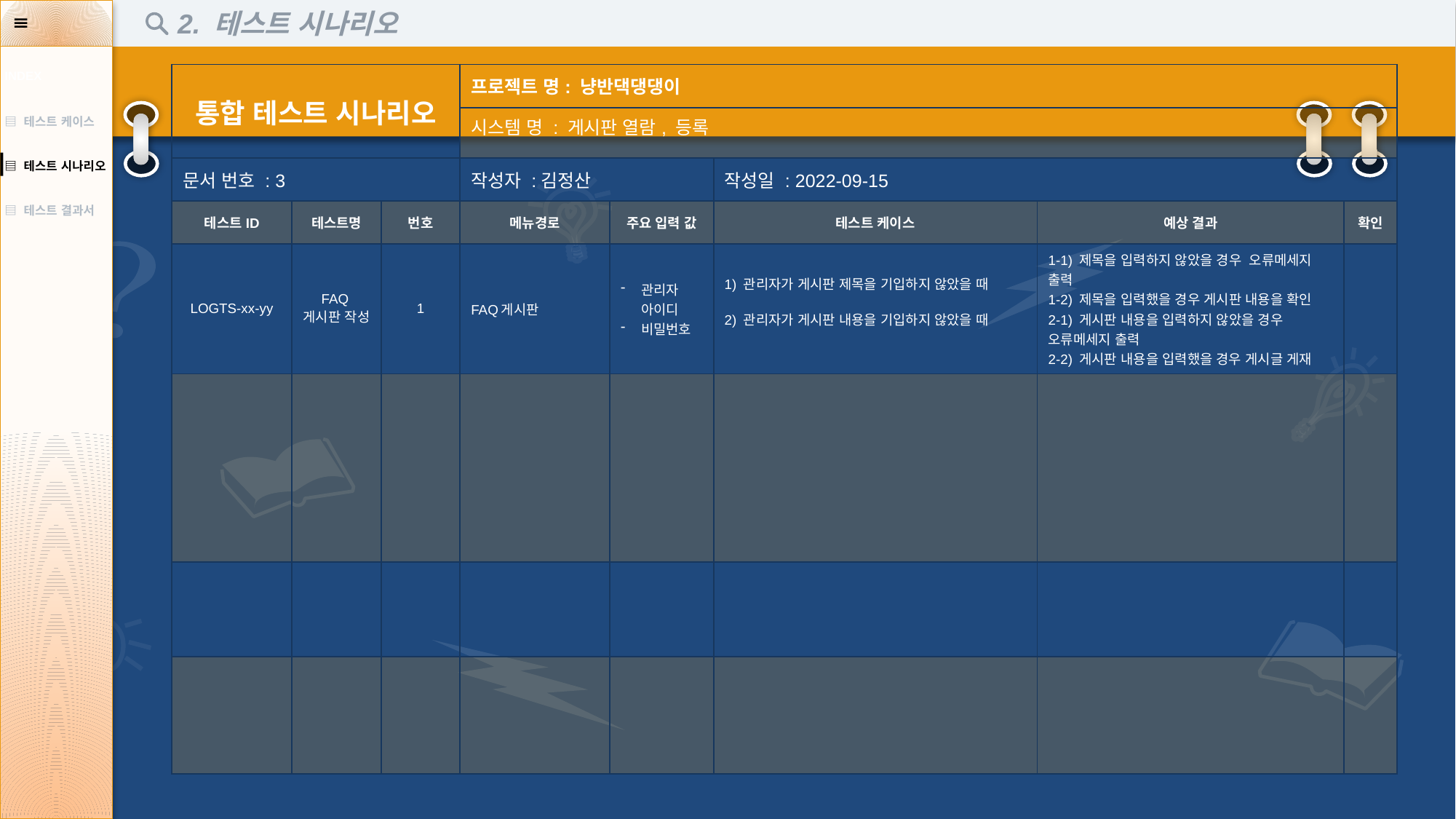

2. 테스트 시나리오

| INDEX |
| --- |
| ▤ 테스트 케이스 |
| ▤ 테스트 시나리오 |
| ▤ 테스트 결과서 |
| 통합 테스트 시나리오 |  |  | 프로젝트 명: 냥반댁댕댕이 |  |  |  |  |
| --- | --- | --- | --- | --- | --- | --- | --- |
|  |  |  | 시스템 명 : 게시판 열람, 등록 |  |  |  |  |
| 문서 번호 : 3 |  |  | 작성자 :김정산 |  | 작성일 : 2022-09-15 |  |  |
| 테스트ID | 테스트명 | 번호 | 메뉴경로 | 주요 입력 값 | 테스트 케이스 | 예상 결과 | 확인 |
| LOGTS-xx-yy | FAQ게시판 작성 | 1 | FAQ게시판 | 관리자 아이디 비밀번호 | 1) 관리자가 게시판 제목을 기입하지 않았을 때 2) 관리자가 게시판 내용을 기입하지 않았을 때 | 1-1) 제목을 입력하지 않았을 경우 오류메세지 출력 1-2) 제목을 입력했을 경우 게시판 내용을 확인 2-1) 게시판 내용을 입력하지 않았을 경우 오류메세지 출력 2-2) 게시판 내용을 입력했을 경우 게시글 게재 |  |
|  |  |  |  |  |  |  |  |
|  |  |  |  |  |  |  |  |
|  |  |  |  |  |  |  |  |